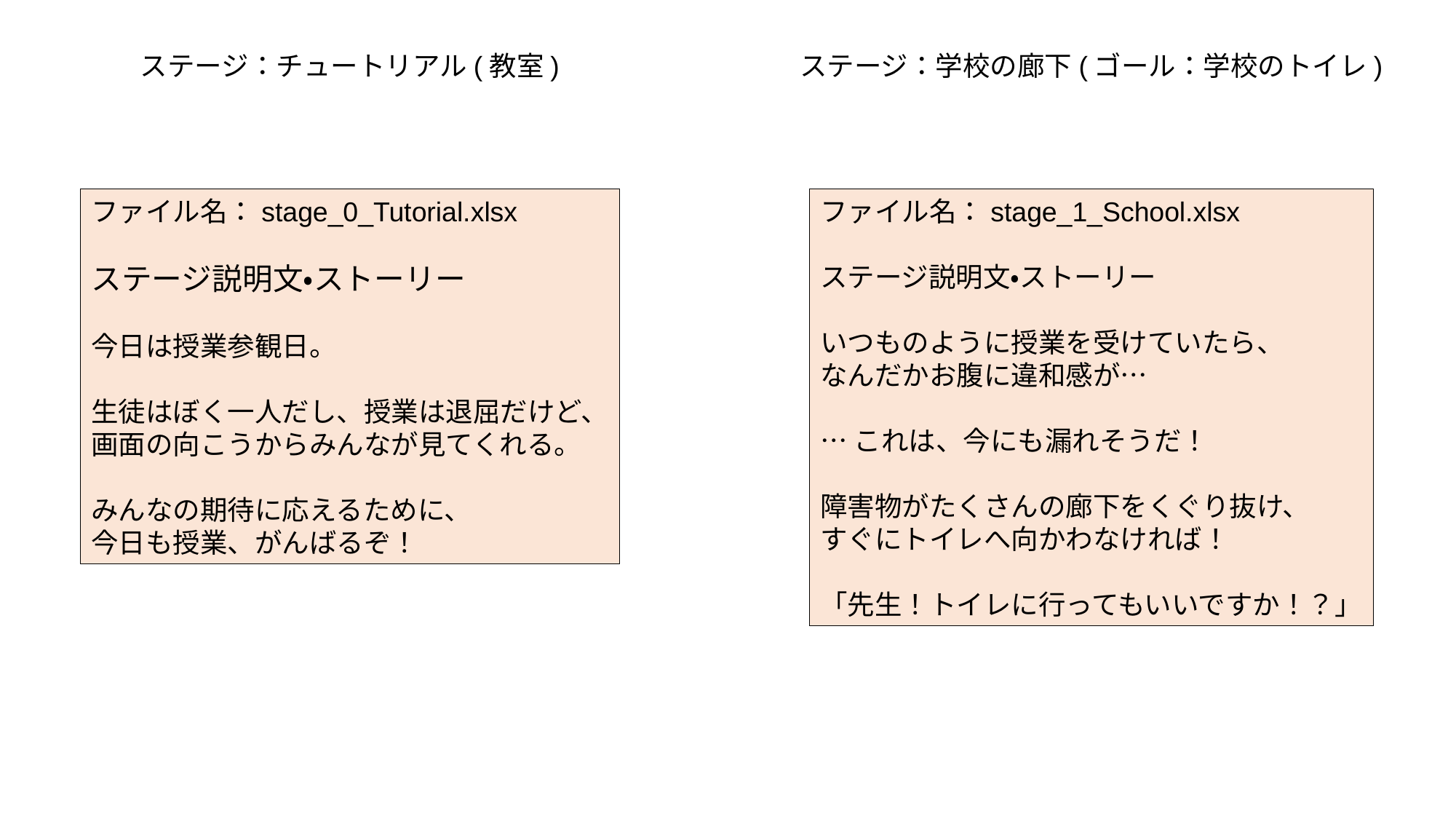

ステージ：チュートリアル(教室)
ステージ：学校の廊下(ゴール：学校のトイレ)
ファイル名：stage_0_Tutorial.xlsx

ステージ説明文・ストーリー

今日は授業参観日。

生徒はぼく一人だし、授業は退屈だけど、
画面の向こうからみんなが見てくれる。

みんなの期待に応えるために、
今日も授業、がんばるぞ！
ファイル名：stage_1_School.xlsx

ステージ説明文・ストーリー

いつものように授業を受けていたら、
なんだかお腹に違和感が…

…これは、今にも漏れそうだ！

障害物がたくさんの廊下をくぐり抜け、
すぐにトイレへ向かわなければ！

「先生！トイレに行ってもいいですか！？」